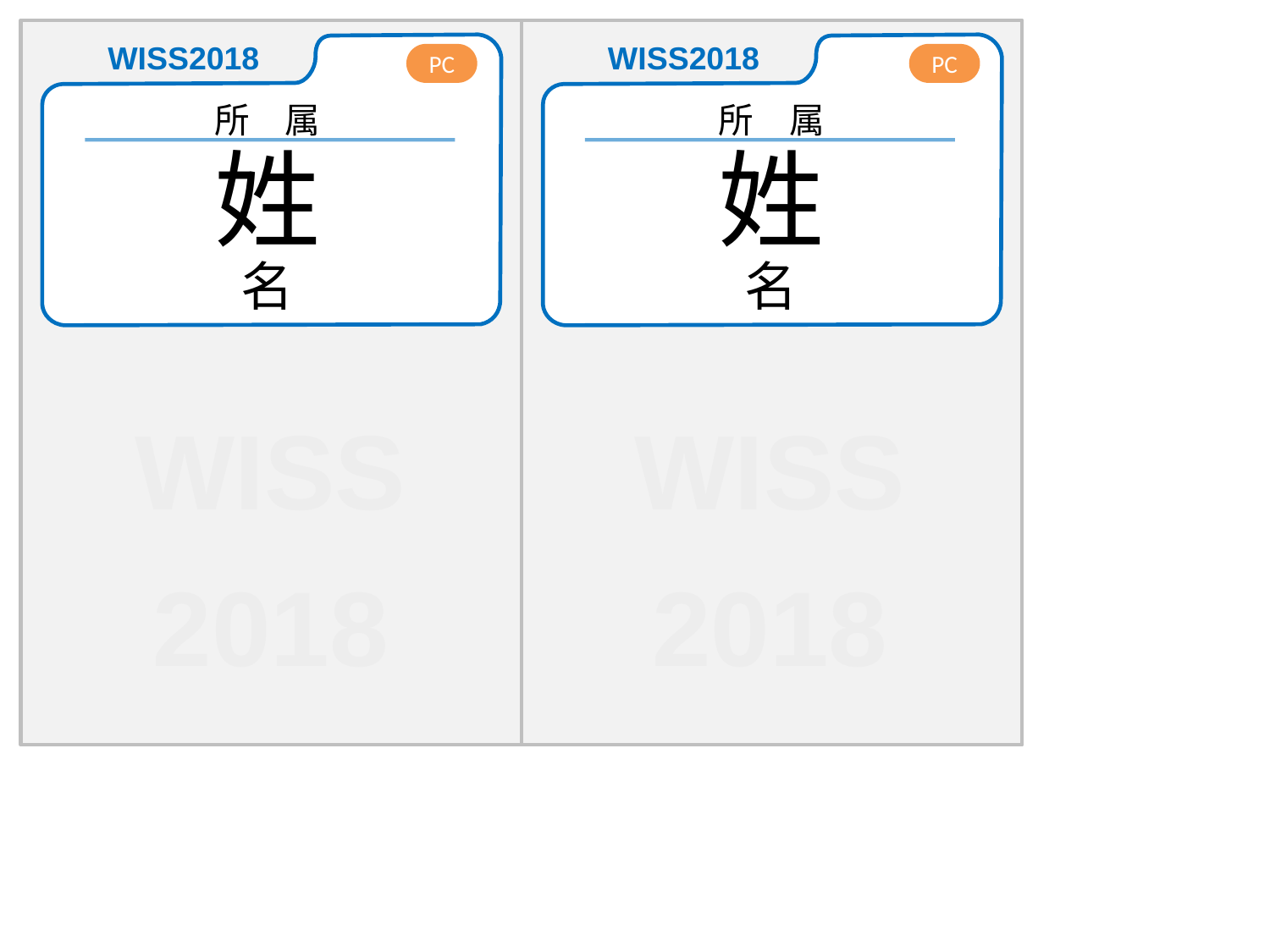

PC

PC
所　属
姓
名
所　属
姓
名